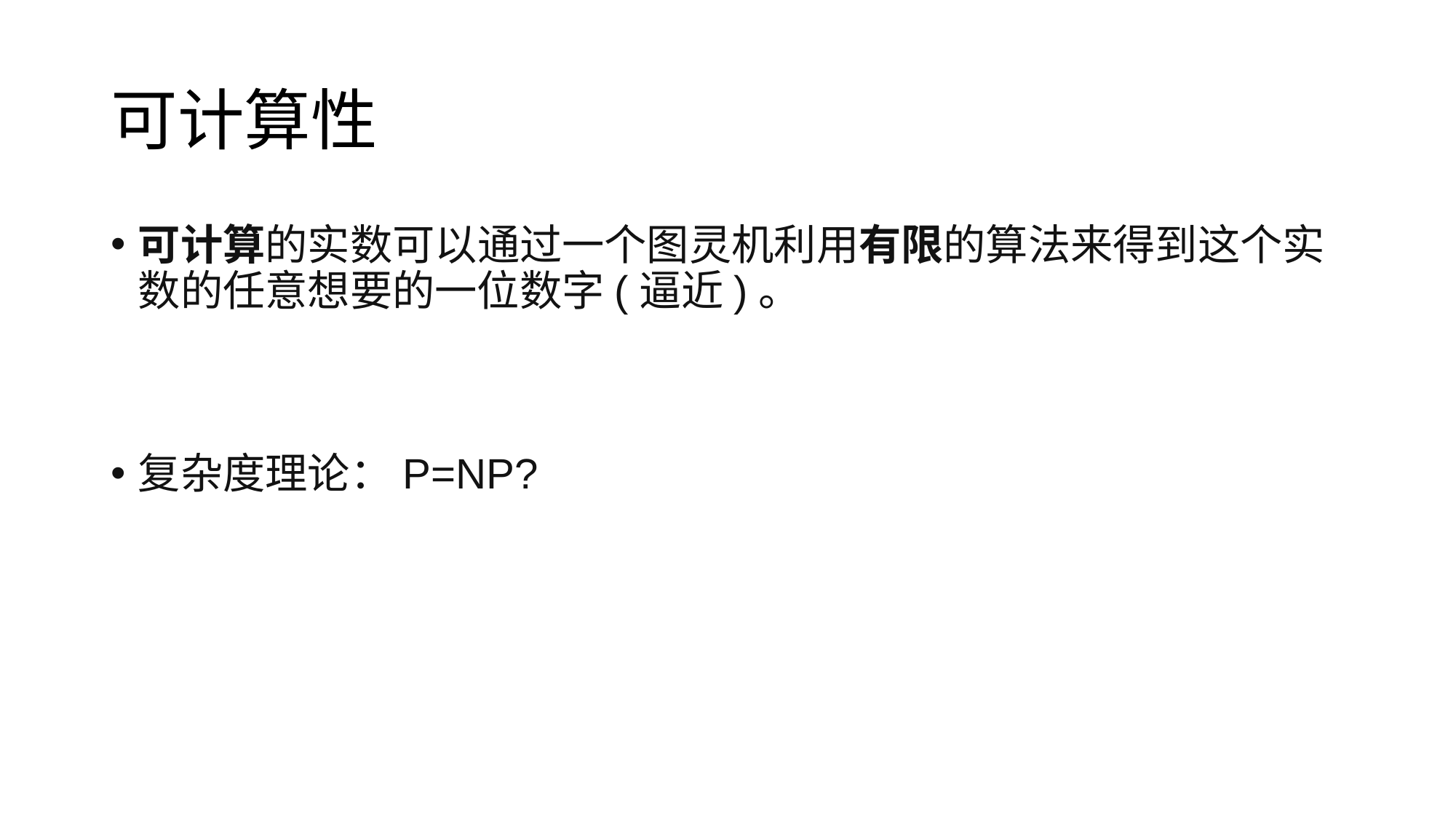

# 可计算性
可计算的实数可以通过一个图灵机利用有限的算法来得到这个实数的任意想要的一位数字(逼近)。

复杂度理论：P=NP?